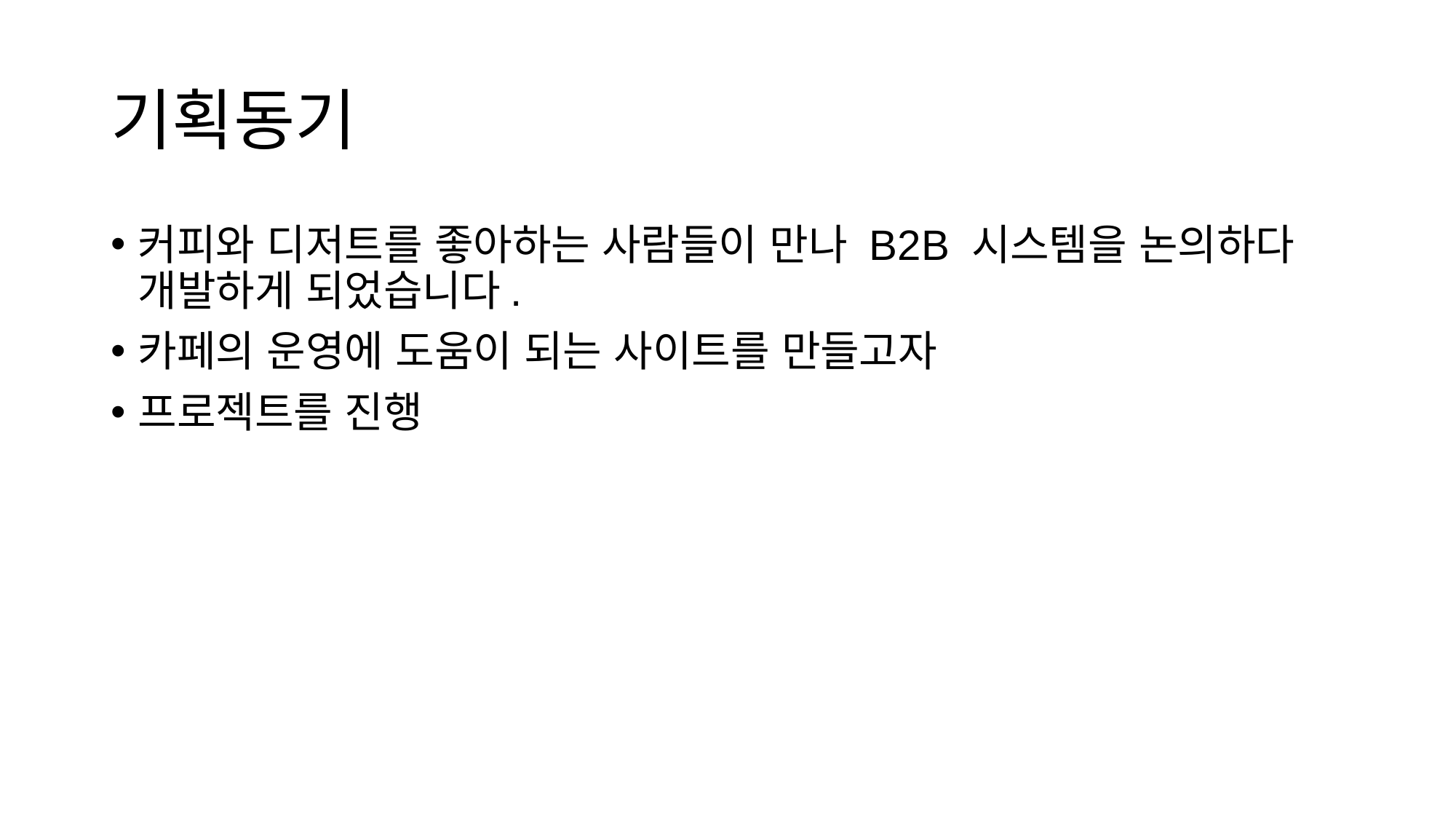

# 기획동기
커피와 디저트를 좋아하는 사람들이 만나 B2B 시스템을 논의하다 개발하게 되었습니다.
카페의 운영에 도움이 되는 사이트를 만들고자
프로젝트를 진행